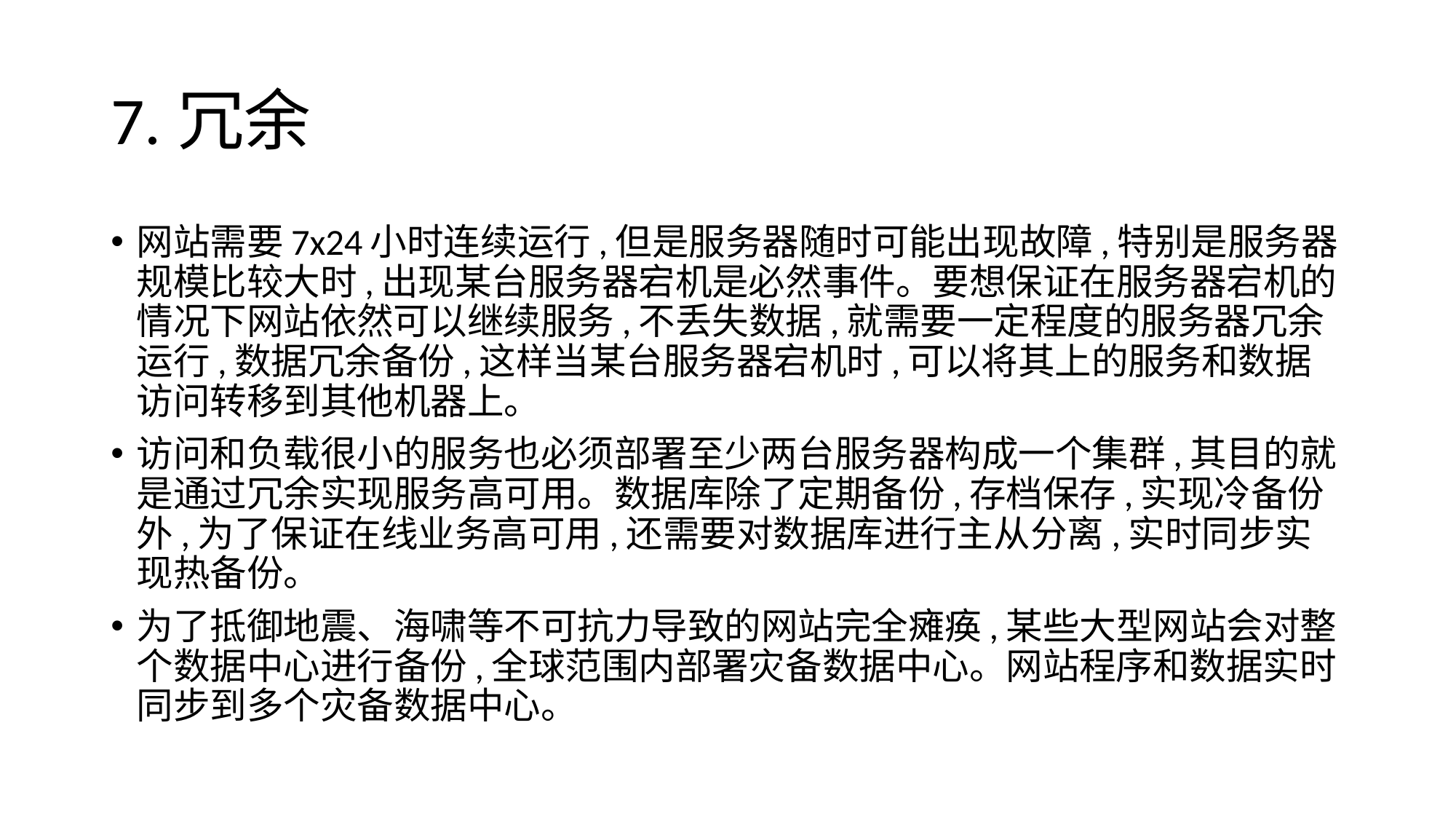

# 7.冗余
网站需要7x24小时连续运行,但是服务器随时可能出现故障,特别是服务器规模比较大时,出现某台服务器宕机是必然事件。要想保证在服务器宕机的情况下网站依然可以继续服务,不丢失数据,就需要一定程度的服务器冗余运行,数据冗余备份,这样当某台服务器宕机时,可以将其上的服务和数据访问转移到其他机器上。
访问和负载很小的服务也必须部署至少两台服务器构成一个集群,其目的就是通过冗余实现服务高可用。数据库除了定期备份,存档保存,实现冷备份外,为了保证在线业务高可用,还需要对数据库进行主从分离,实时同步实现热备份。
为了抵御地震、海啸等不可抗力导致的网站完全瘫痪,某些大型网站会对整个数据中心进行备份,全球范围内部署灾备数据中心。网站程序和数据实时同步到多个灾备数据中心。